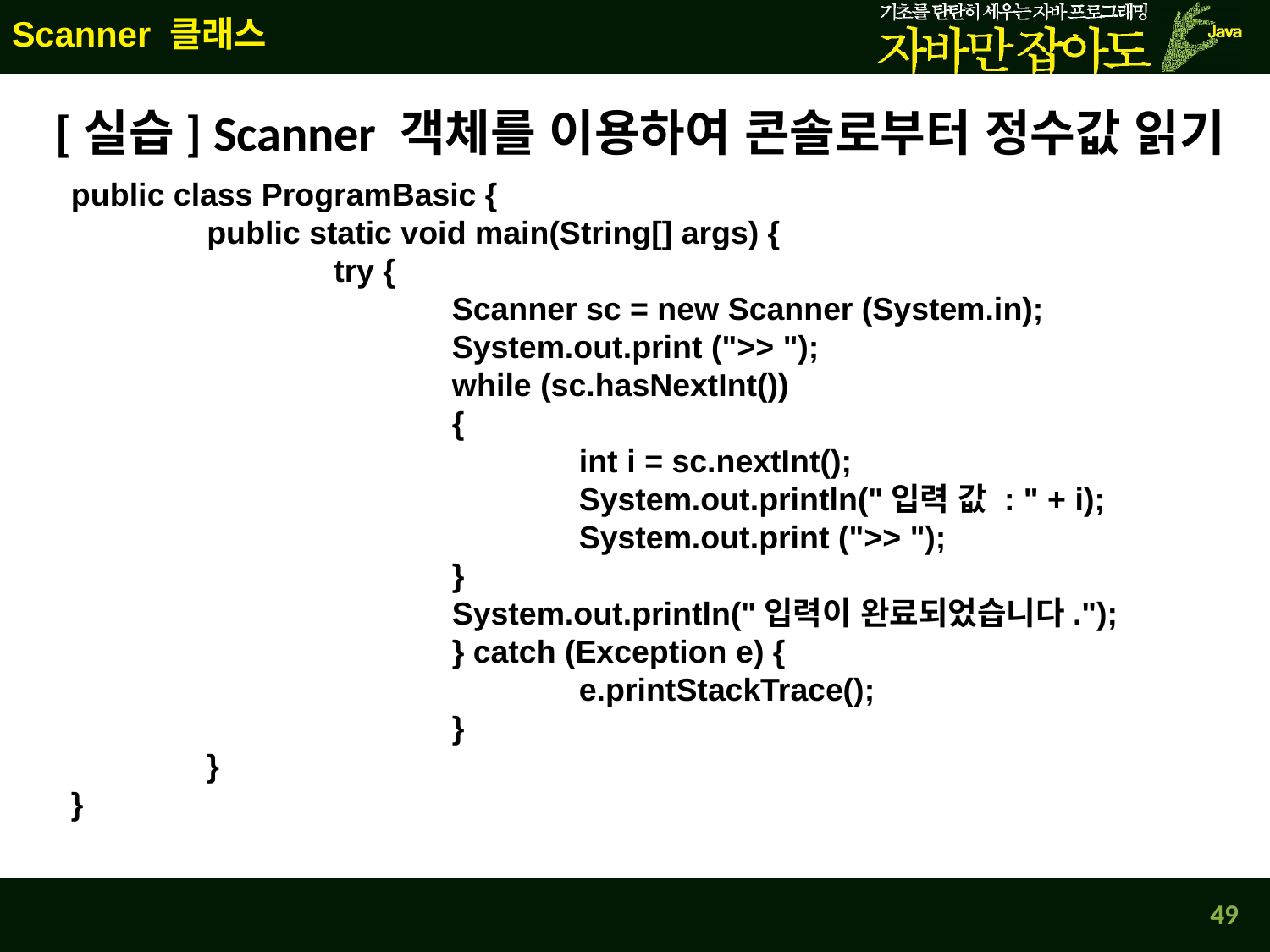

Scanner 클래스
[실습] Scanner 객체를 이용하여 콘솔로부터 정수값 읽기
public class ProgramBasic {
	 public static void main(String[] args) {
		 try {
		 	Scanner sc = new Scanner (System.in);
		 	System.out.print (">> ");
		 	while (sc.hasNextInt())
		 	{
		 		int i = sc.nextInt();
		 		System.out.println("입력 값 : " + i);
		 		System.out.print (">> ");
		 	}
		 	System.out.println("입력이 완료되었습니다.");
			} catch (Exception e) {
				e.printStackTrace();
			}
	 }
}
49